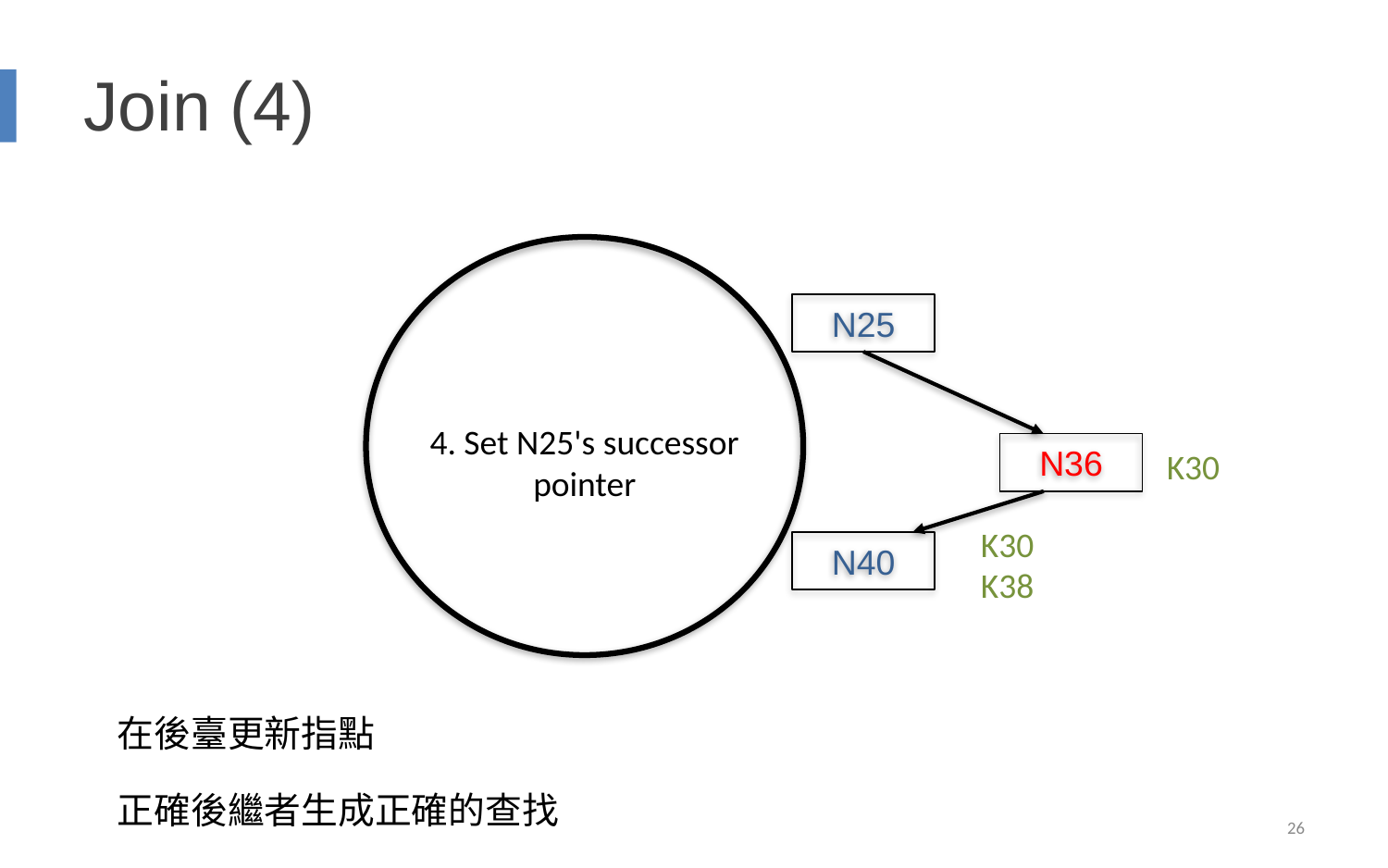

# Join (4)

N25
4. Set N25's successor pointer
N36
K30
K30
N40
K38
在後臺更新指點
正確後繼者生成正確的查找
26